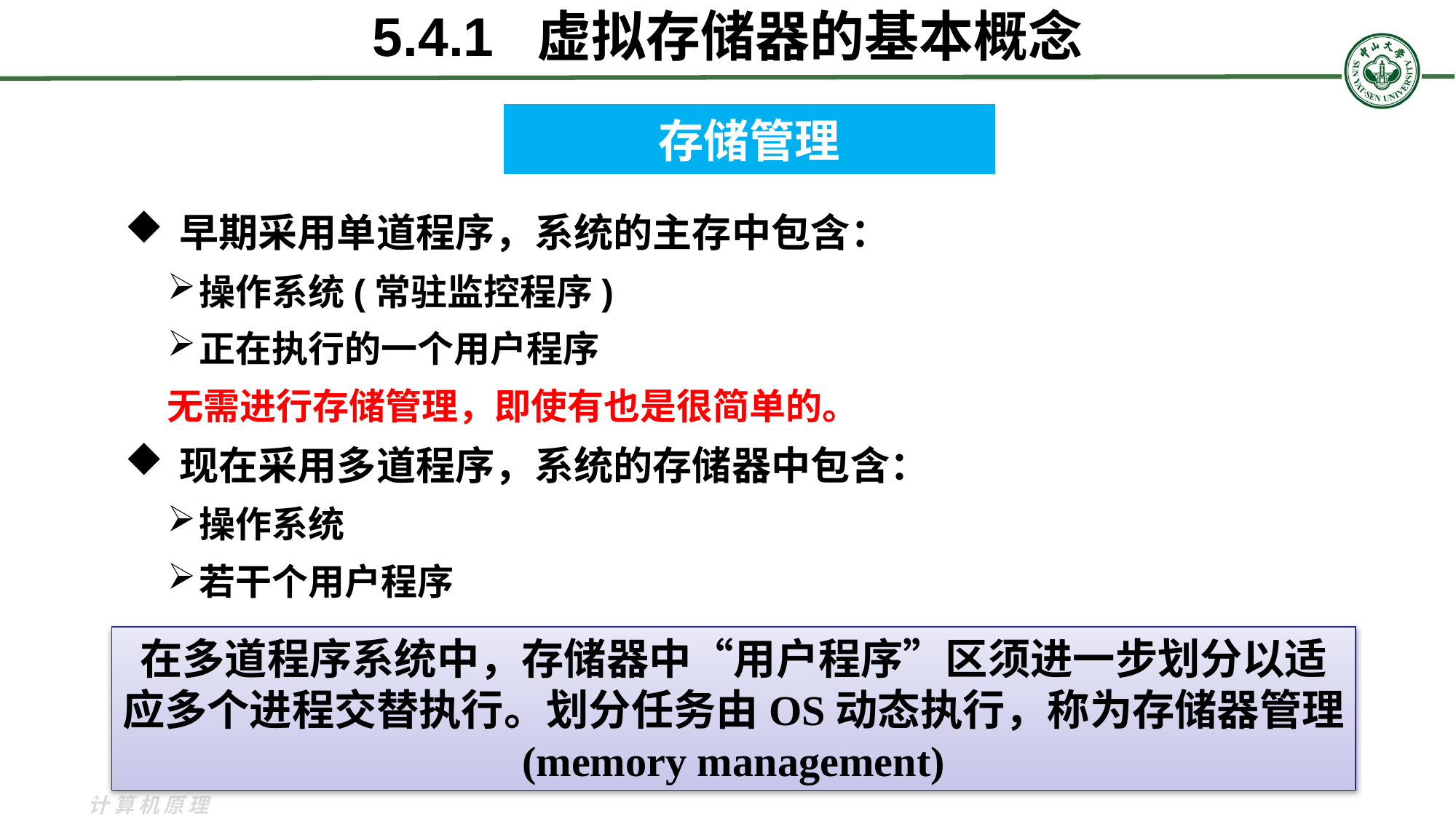

5.4.1  虚拟存储器的基本概念
存储管理
早期采用单道程序，系统的主存中包含：
操作系统(常驻监控程序)
正在执行的一个用户程序
无需进行存储管理，即使有也是很简单的。
现在采用多道程序，系统的存储器中包含：
操作系统
若干个用户程序
在多道程序系统中，存储器中“用户程序”区须进一步划分以适应多个进程交替执行。划分任务由OS动态执行，称为存储器管理(memory management)